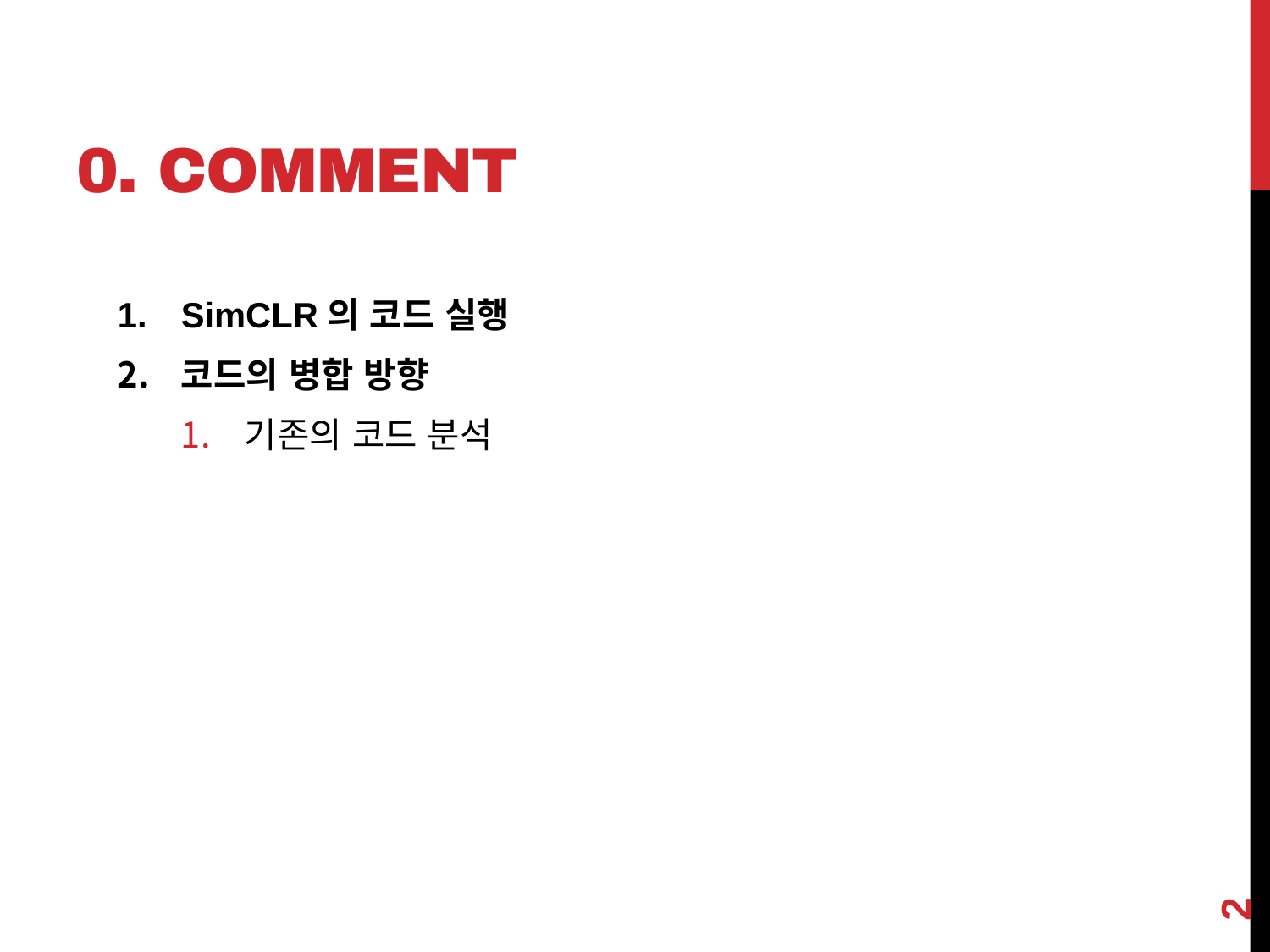

# 0. Comment
SimCLR의 코드 실행
코드의 병합 방향
기존의 코드 분석
2